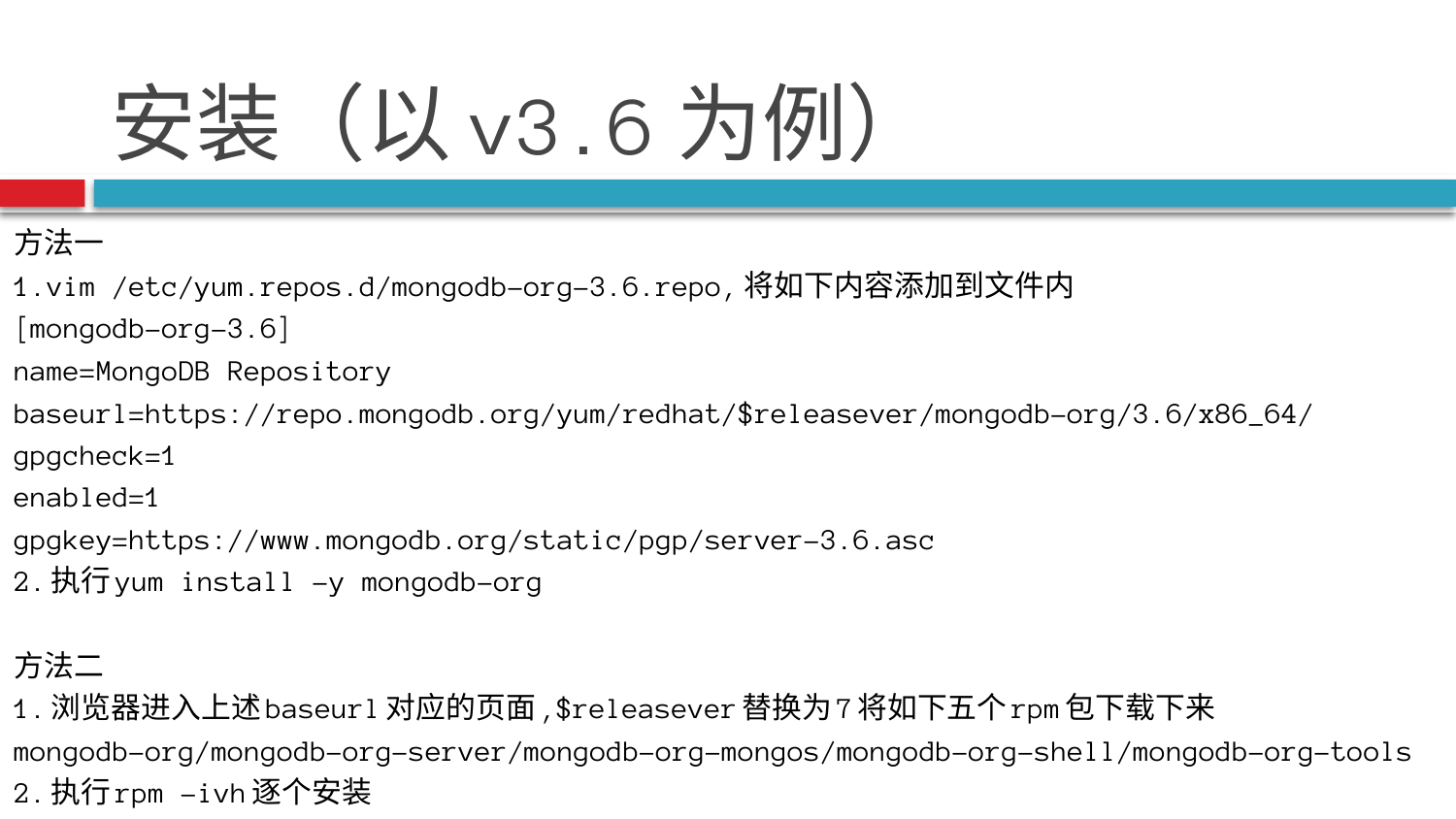

# 安装（以v3.6为例）
方法一
1.vim /etc/yum.repos.d/mongodb-org-3.6.repo,将如下内容添加到文件内
[mongodb-org-3.6]
name=MongoDB Repository
baseurl=https://repo.mongodb.org/yum/redhat/$releasever/mongodb-org/3.6/x86_64/
gpgcheck=1
enabled=1
gpgkey=https://www.mongodb.org/static/pgp/server-3.6.asc
2.执行yum install -y mongodb-org

方法二
1.浏览器进入上述baseurl对应的页面,$releasever替换为7将如下五个rpm包下载下来
mongodb-org/mongodb-org-server/mongodb-org-mongos/mongodb-org-shell/mongodb-org-tools
2.执行rpm -ivh逐个安装